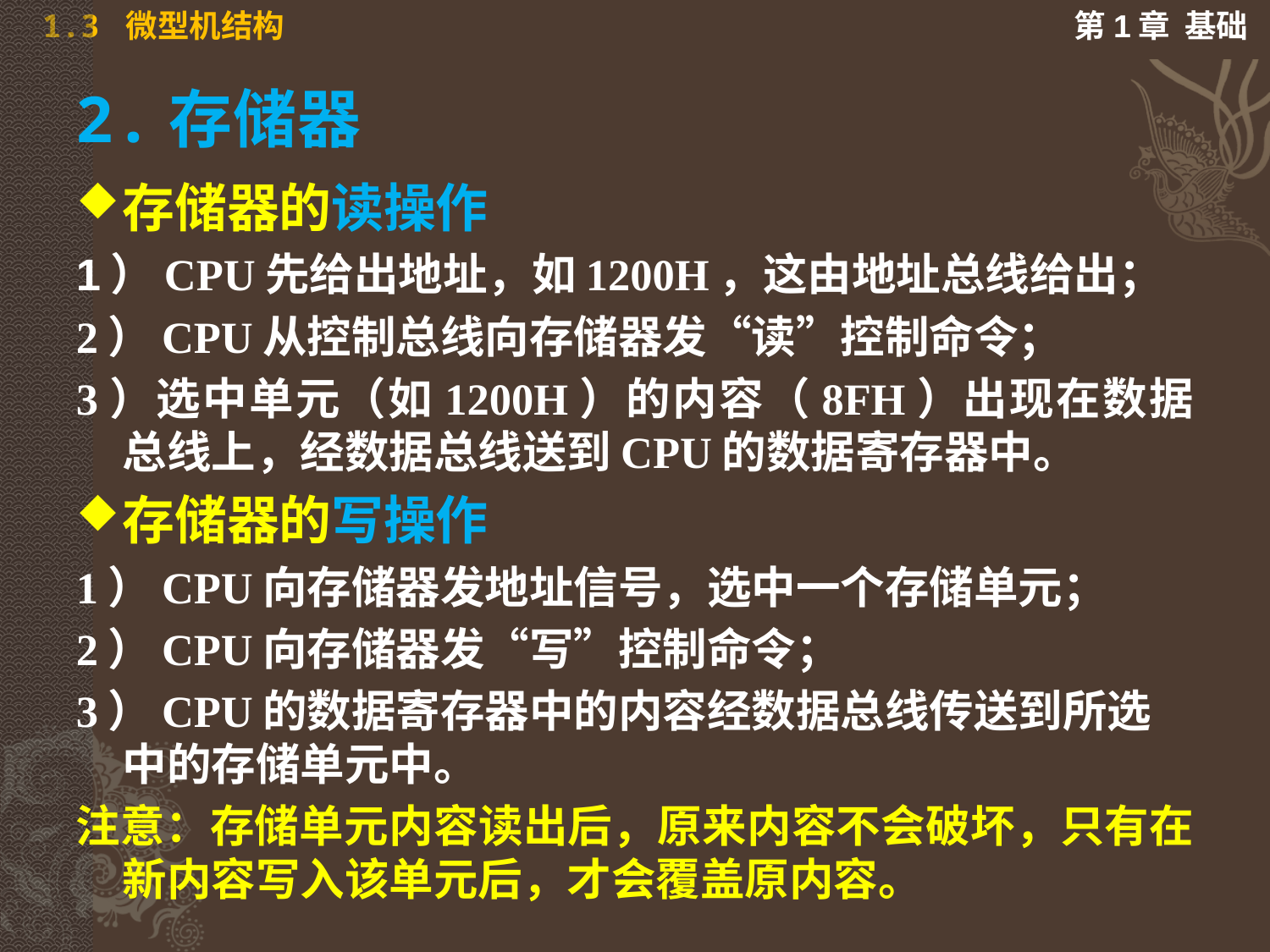

# 2.存储器
存储器的读操作
1）CPU先给出地址，如1200H，这由地址总线给出；
2）CPU从控制总线向存储器发“读”控制命令；
3）选中单元（如1200H）的内容（8FH）出现在数据总线上，经数据总线送到CPU的数据寄存器中。
存储器的写操作
1）CPU向存储器发地址信号，选中一个存储单元；
2）CPU向存储器发“写”控制命令；
3）CPU的数据寄存器中的内容经数据总线传送到所选中的存储单元中。
注意：存储单元内容读出后，原来内容不会破坏，只有在新内容写入该单元后，才会覆盖原内容。